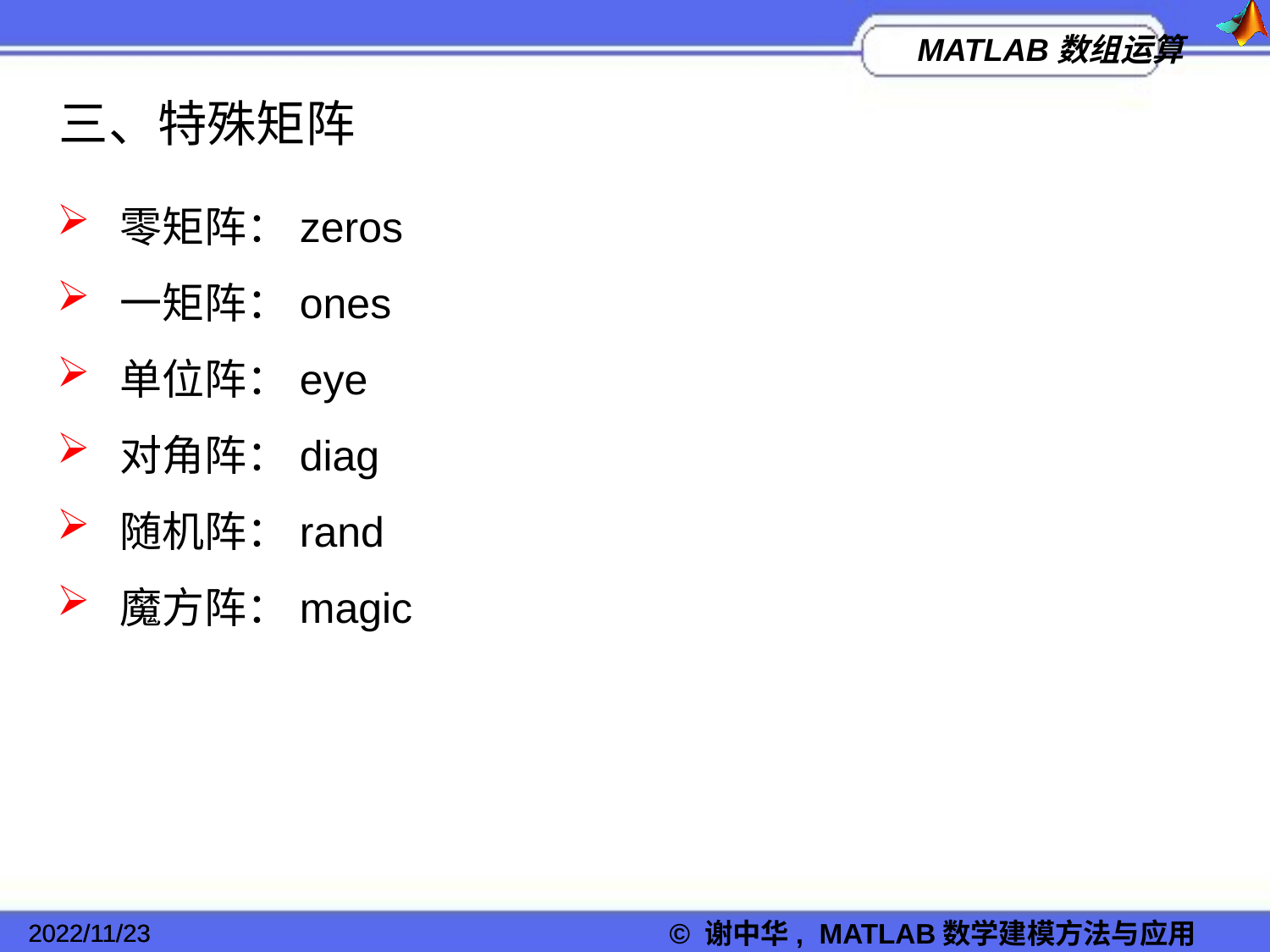

三、特殊矩阵
  零矩阵：zeros
  一矩阵：ones
  单位阵：eye
  对角阵：diag
  随机阵：rand
  魔方阵：magic
2022/11/23
© 谢中华,  MATLAB数学建模方法与应用